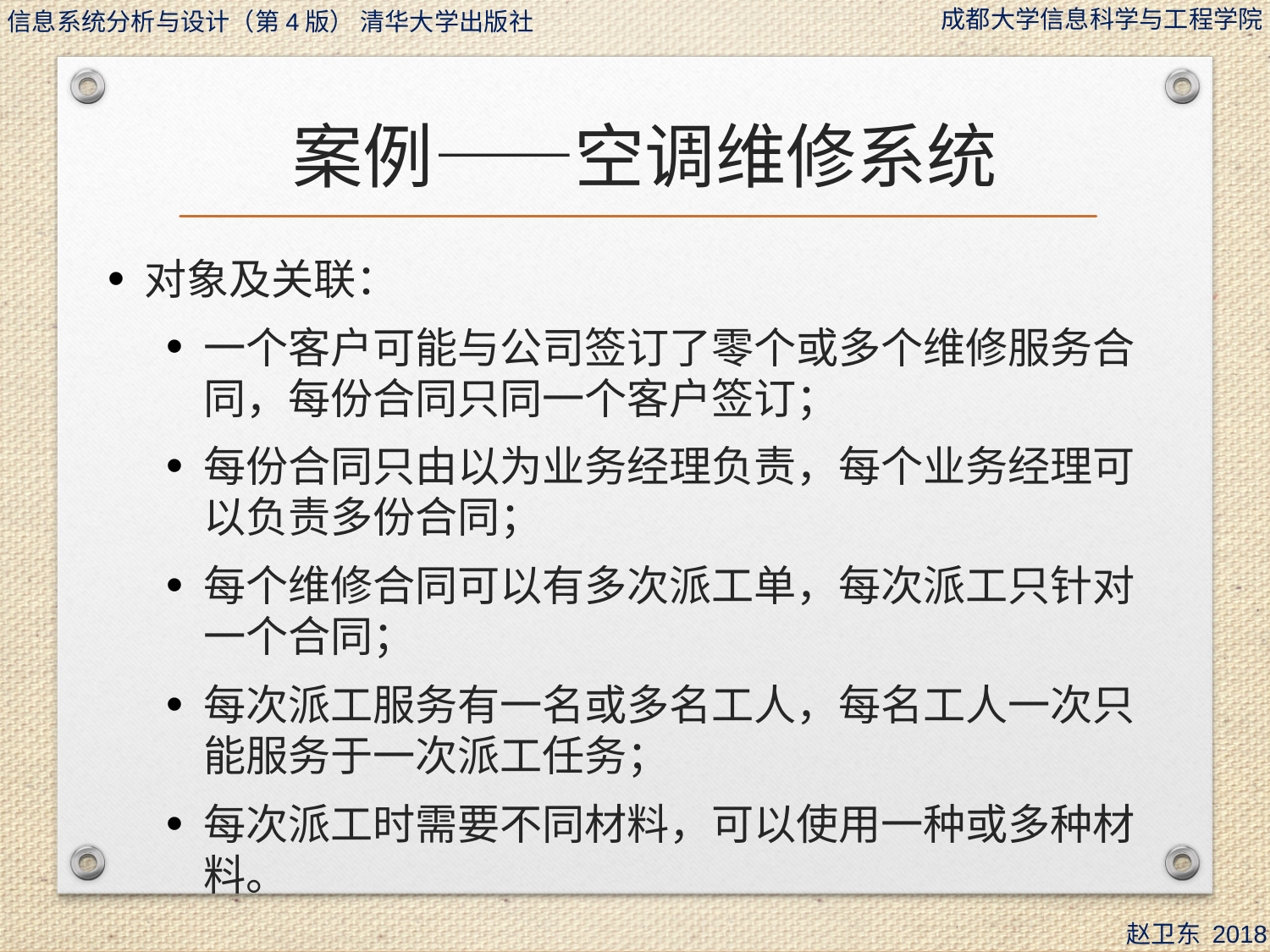

# 案例——空调维修系统
对象及关联：
一个客户可能与公司签订了零个或多个维修服务合同，每份合同只同一个客户签订；
每份合同只由以为业务经理负责，每个业务经理可以负责多份合同；
每个维修合同可以有多次派工单，每次派工只针对一个合同；
每次派工服务有一名或多名工人，每名工人一次只能服务于一次派工任务；
每次派工时需要不同材料，可以使用一种或多种材料。